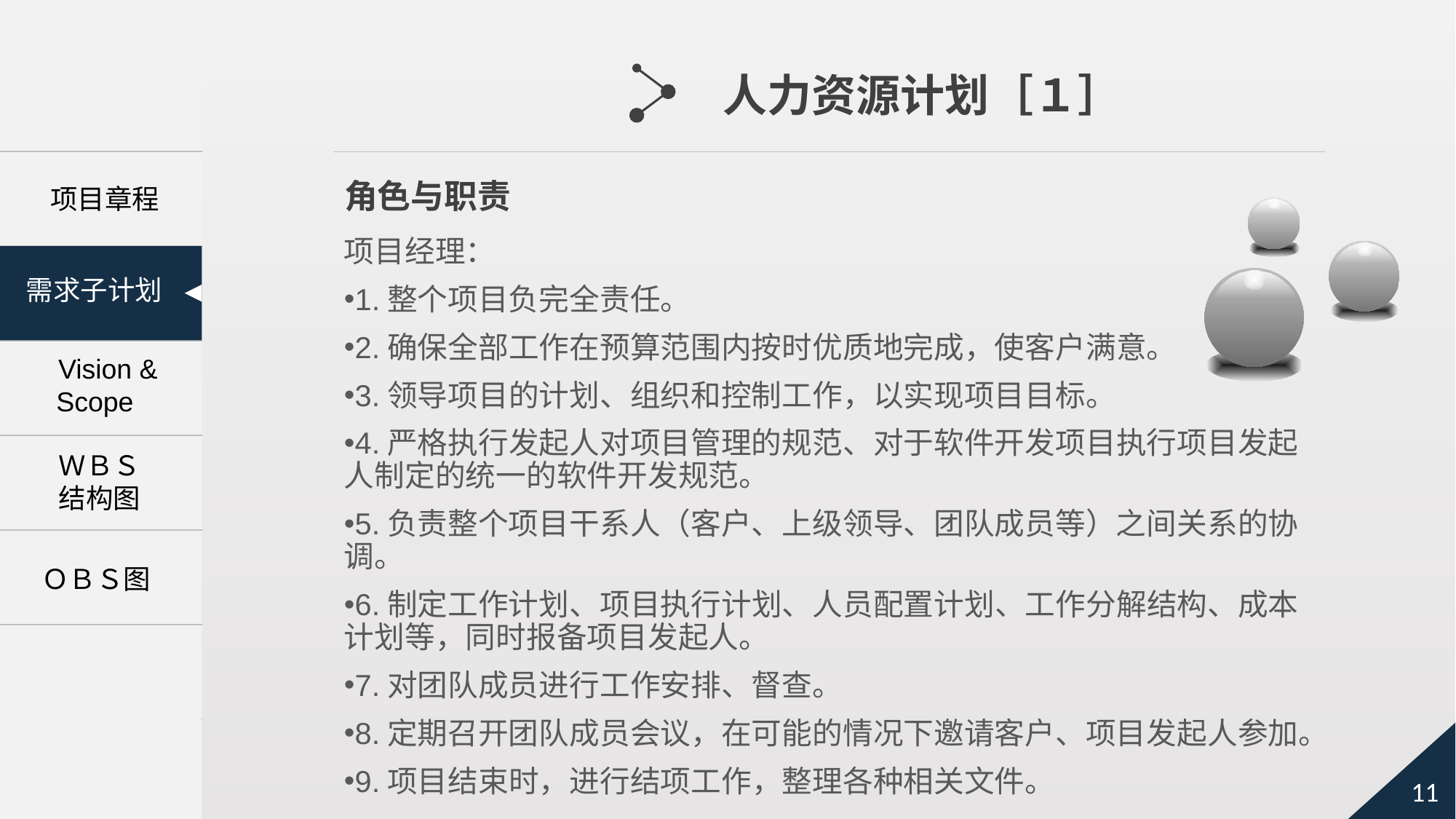

人力资源计划［１］

角色与职责
项目章程

项目经理：
1.整个项目负完全责任。
2.确保全部工作在预算范围内按时优质地完成，使客户满意。
3.领导项目的计划、组织和控制工作，以实现项目目标。
4.严格执行发起人对项目管理的规范、对于软件开发项目执行项目发起人制定的统一的软件开发规范。
5.负责整个项目干系人（客户、上级领导、团队成员等）之间关系的协调。
6.制定工作计划、项目执行计划、人员配置计划、工作分解结构、成本计划等，同时报备项目发起人。
7.对团队成员进行工作安排、督查。
8.定期召开团队成员会议，在可能的情况下邀请客户、项目发起人参加。
9.项目结束时，进行结项工作，整理各种相关文件。

　需求子计划

　Vision &
Scope
ＷＢＳ
结构图
　ＯＢＳ图